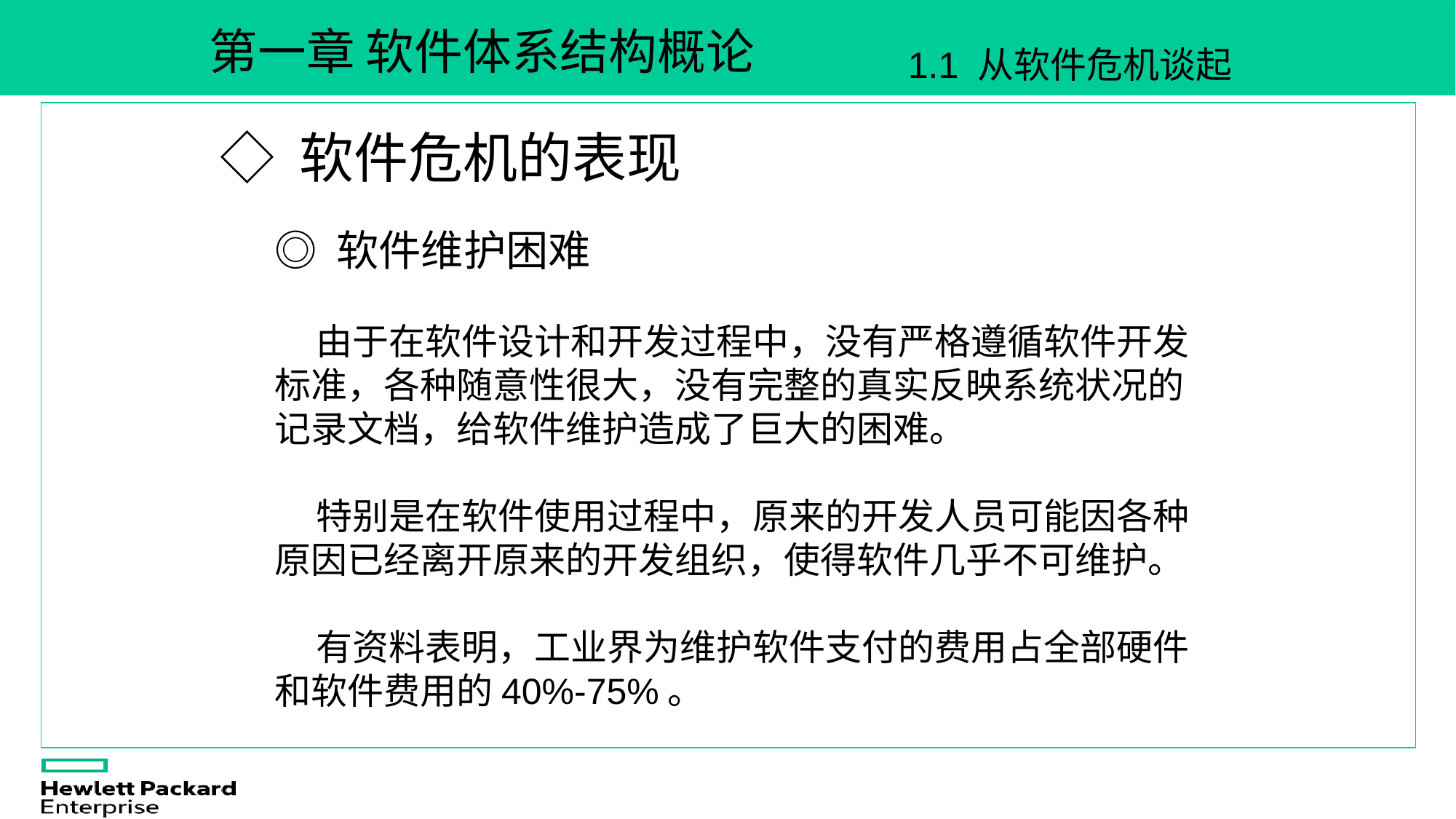

第一章 软件体系结构概论
1.1 从软件危机谈起

◇ 软件危机的表现
◎ 软件维护困难

    由于在软件设计和开发过程中，没有严格遵循软件开发标准，各种随意性很大，没有完整的真实反映系统状况的记录文档，给软件维护造成了巨大的困难。

    特别是在软件使用过程中，原来的开发人员可能因各种原因已经离开原来的开发组织，使得软件几乎不可维护。

    有资料表明，工业界为维护软件支付的费用占全部硬件和软件费用的40%-75%。